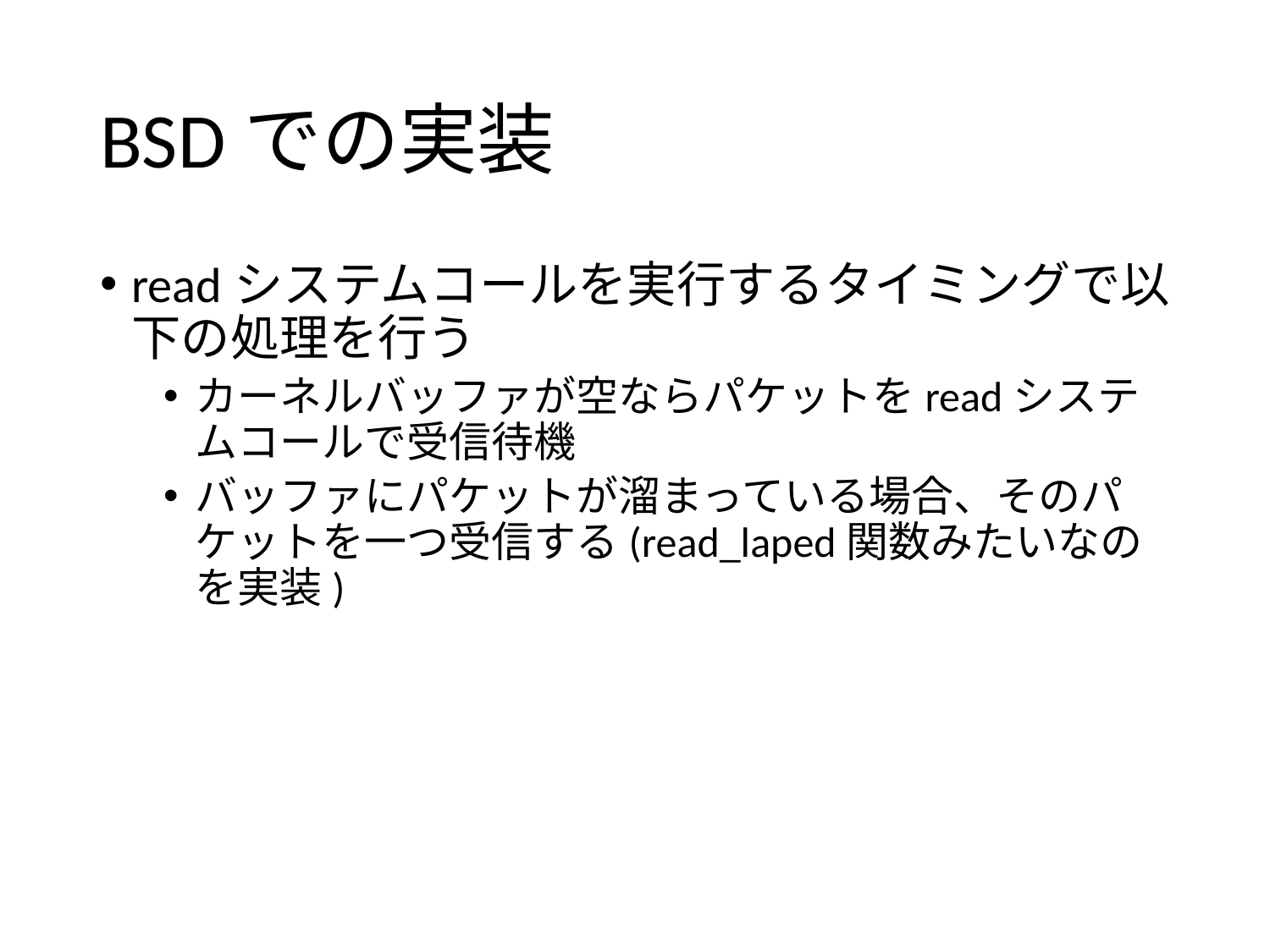

# BSDでの実装
readシステムコールを実行するタイミングで以下の処理を行う
カーネルバッファが空ならパケットをreadシステムコールで受信待機
バッファにパケットが溜まっている場合、そのパケットを一つ受信する(read_laped関数みたいなのを実装)